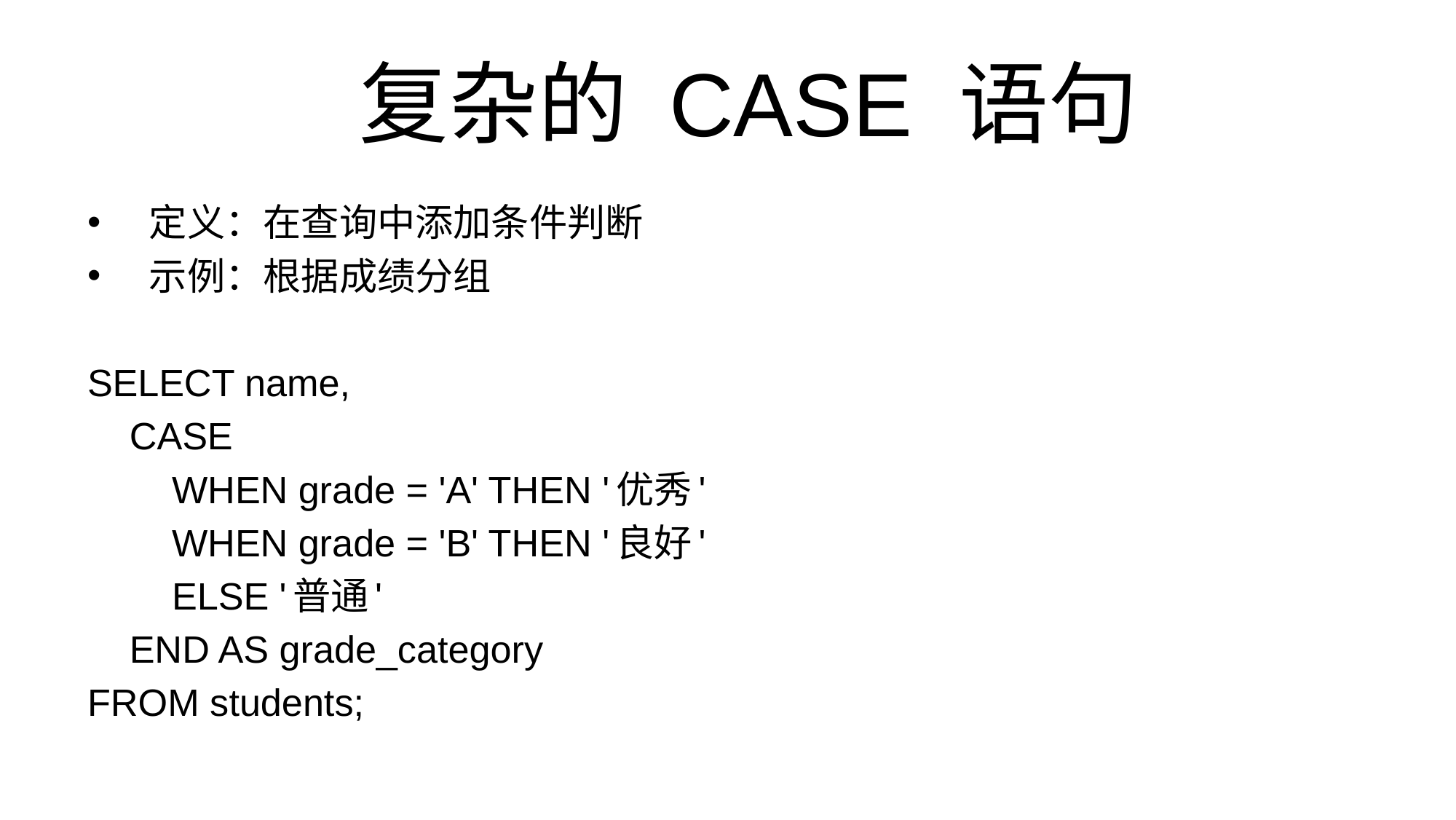

# 复杂的 CASE 语句
定义：在查询中添加条件判断
示例：根据成绩分组

SELECT name,
    CASE
        WHEN grade = 'A' THEN '优秀'
        WHEN grade = 'B' THEN '良好'
        ELSE '普通'
    END AS grade_category
FROM students;